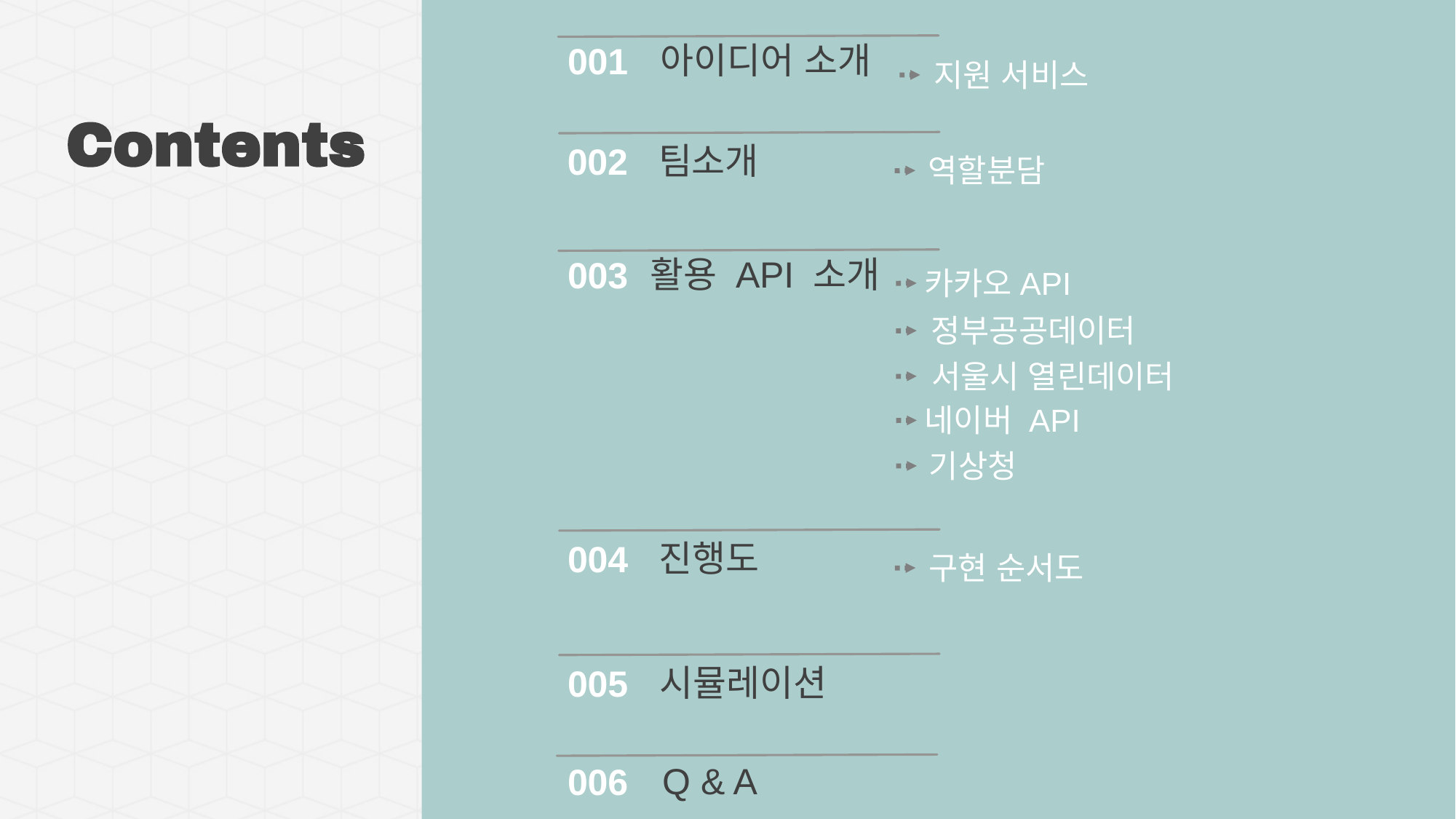

아이디어 소개
001
지원 서비스
Contents
팀소개
002
역할분담
활용 API 소개
003
카카오API
정부공공데이터
서울시 열린데이터
네이버 API
기상청
진행도
004
구현 순서도
시뮬레이션
005
Q & A
006